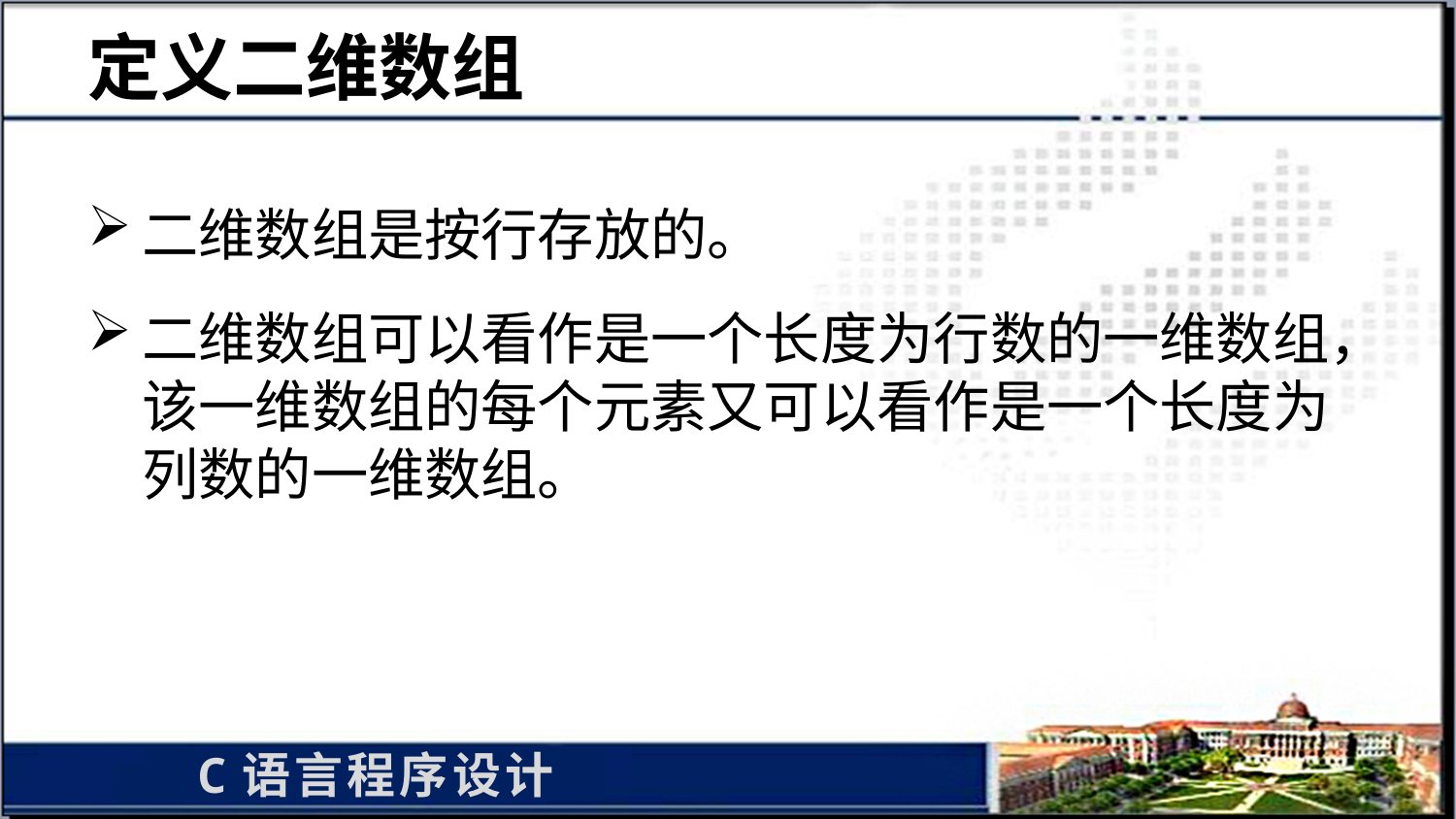

# 定义二维数组
二维数组是按行存放的。
二维数组可以看作是一个长度为行数的一维数组，该一维数组的每个元素又可以看作是一个长度为列数的一维数组。